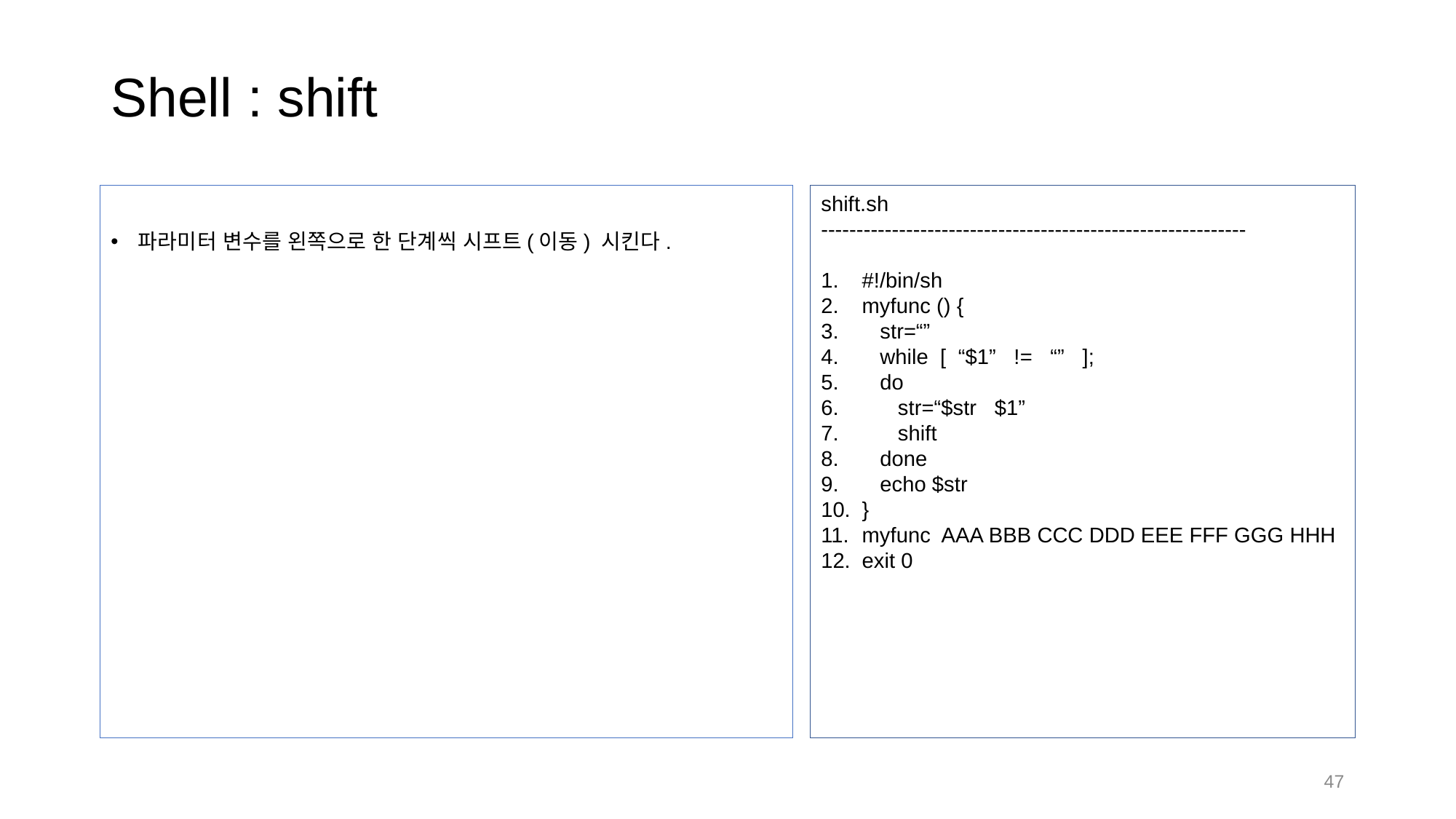

# Shell : shift

파라미터 변수를 왼쪽으로 한 단계씩 시프트(이동) 시킨다.

shift.sh
------------------------------------------------------------

#!/bin/sh
myfunc () {
   str=“”
   while  [  “$1”   !=   “”   ];
   do
      str=“$str   $1”
      shift
   done
   echo $str
}
myfunc  AAA BBB CCC DDD EEE FFF GGG HHH
exit 0
47